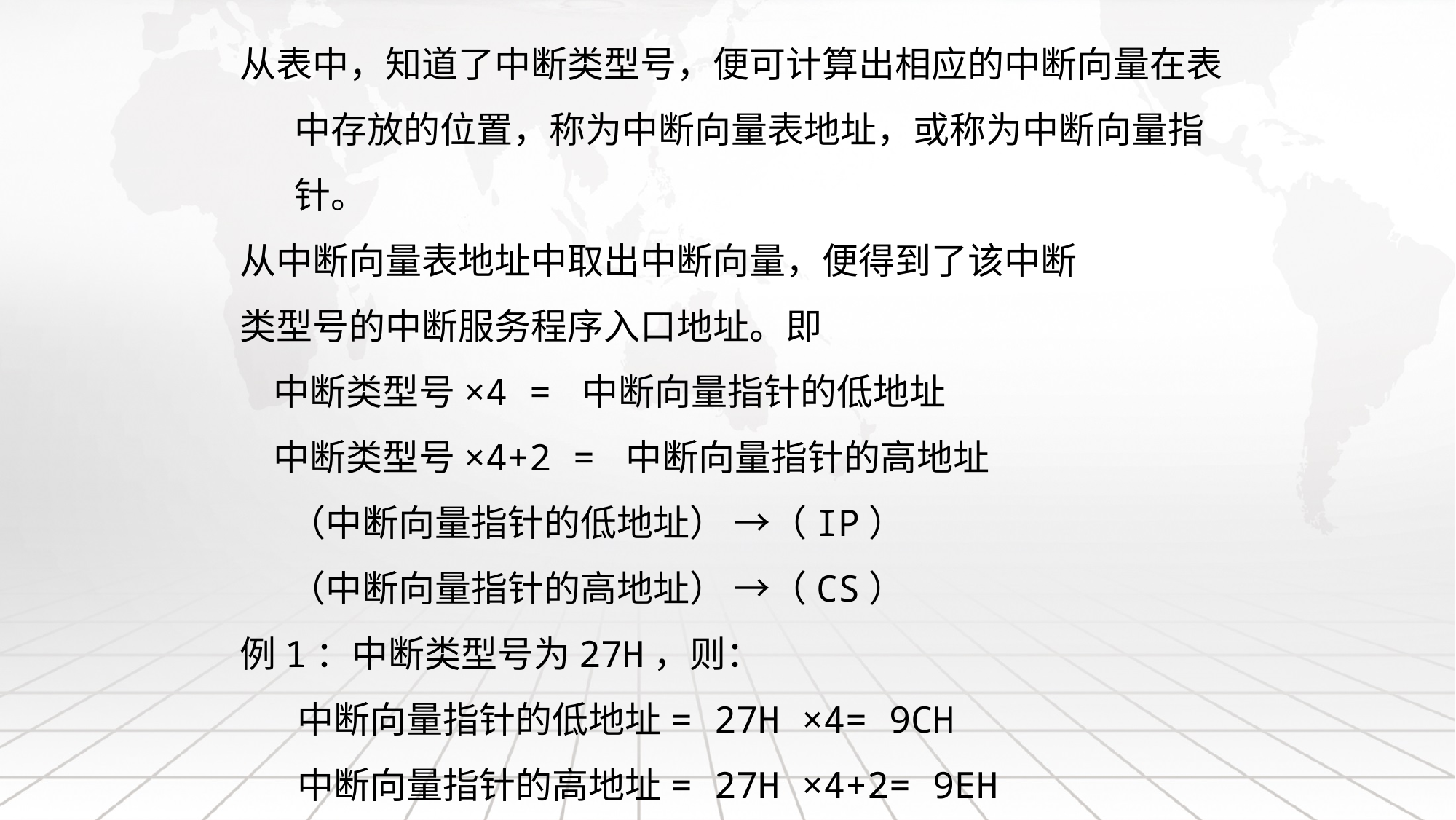

从表中，知道了中断类型号，便可计算出相应的中断向量在表中存放的位置，称为中断向量表地址，或称为中断向量指针。
从中断向量表地址中取出中断向量，便得到了该中断
类型号的中断服务程序入口地址。即
   中断类型号×4 = 中断向量指针的低地址
   中断类型号×4+2 = 中断向量指针的高地址
     （中断向量指针的低地址） →（IP）
     （中断向量指针的高地址） →（CS）
例1：中断类型号为27H，则：
      中断向量指针的低地址= 27H ×4= 9CH
      中断向量指针的高地址= 27H ×4+2= 9EH
  即该中断向量存放在0000H：009CH开始的4个连续单元中。